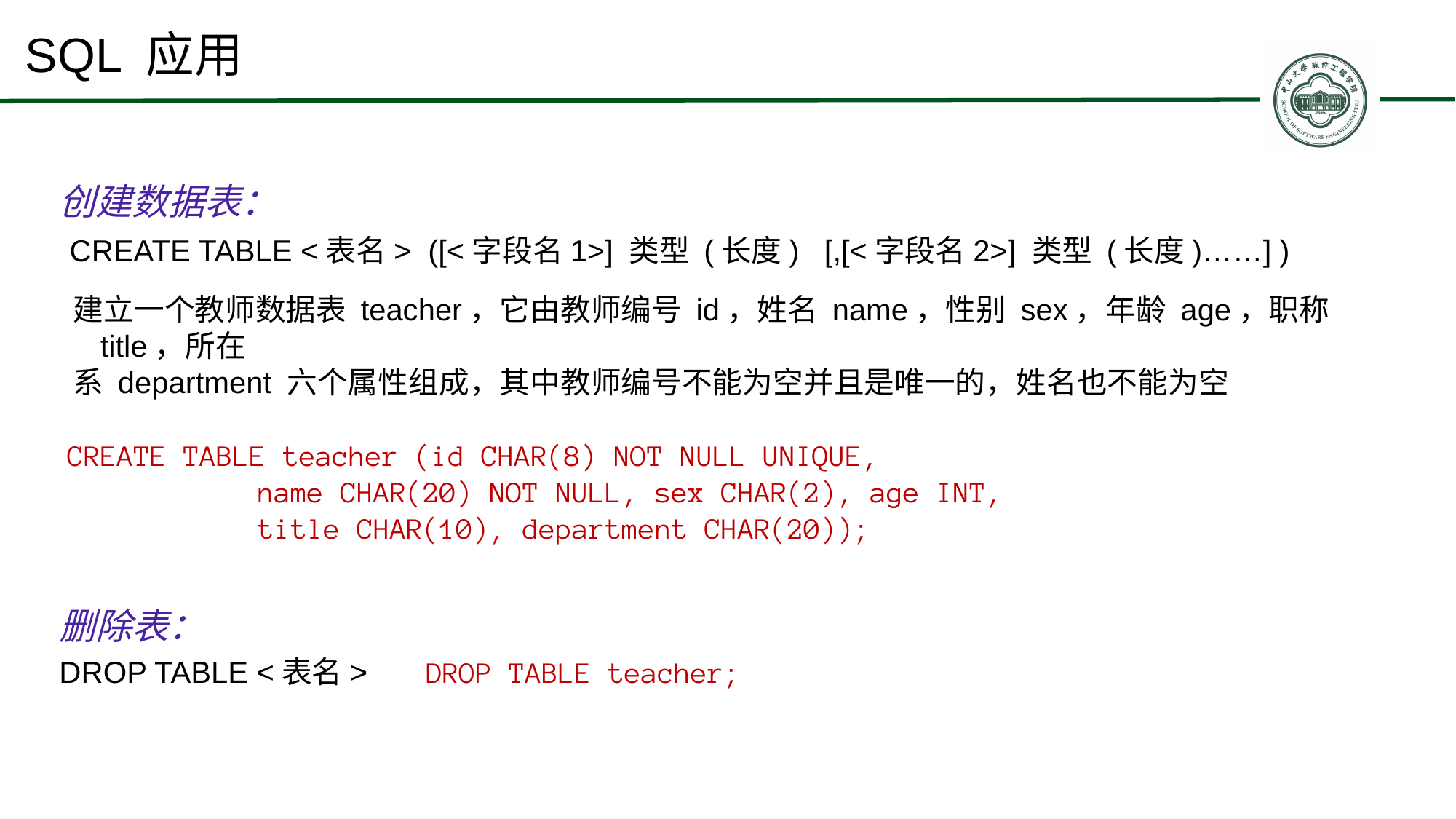

# SQL 应用
创建数据表：
 CREATE TABLE <表名>  ([<字段名1>] 类型 (长度)   [,[<字段名2>] 类型 (长度)……] )

 建立一个教师数据表 teacher，它由教师编号 id，姓名 name，性别 sex，年龄 age，职称 title，所在
 系 department 六个属性组成，其中教师编号不能为空并且是唯一的，姓名也不能为空

 CREATE TABLE teacher (id CHAR(8) NOT NULL UNIQUE,
            name CHAR(20) NOT NULL, sex CHAR(2), age INT,
            title CHAR(10), department CHAR(20));

删除表：
DROP TABLE <表名>       DROP TABLE teacher;